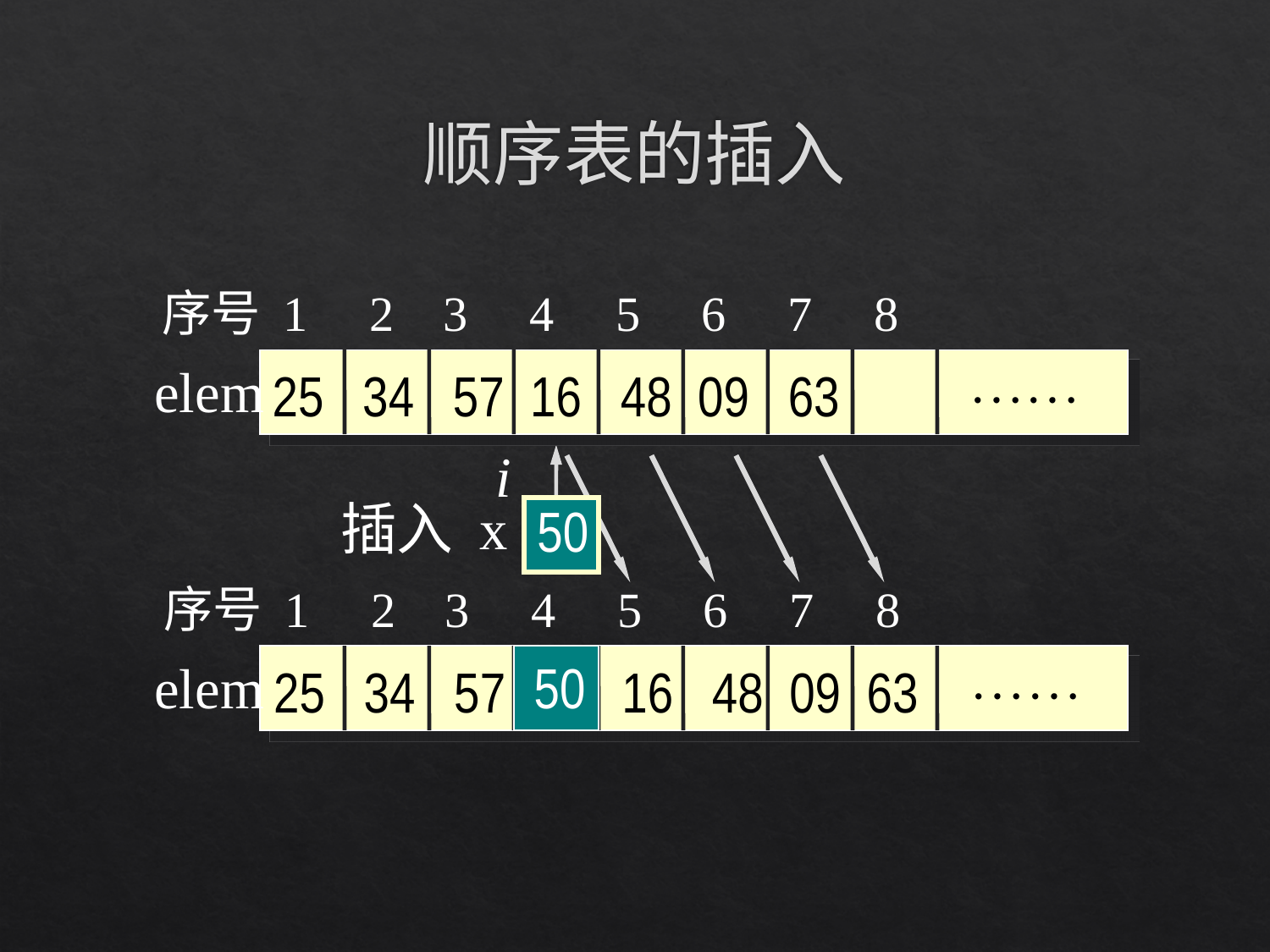

# 顺序表的插入

序号 1     2    3     4     5     6     7     8
elem

25   34   57  16   48  09   63          ……
i

插入 x
50

序号 1     2    3     4     5     6     7     8
elem

50

25   34   57  50   16   48  09  63    ……